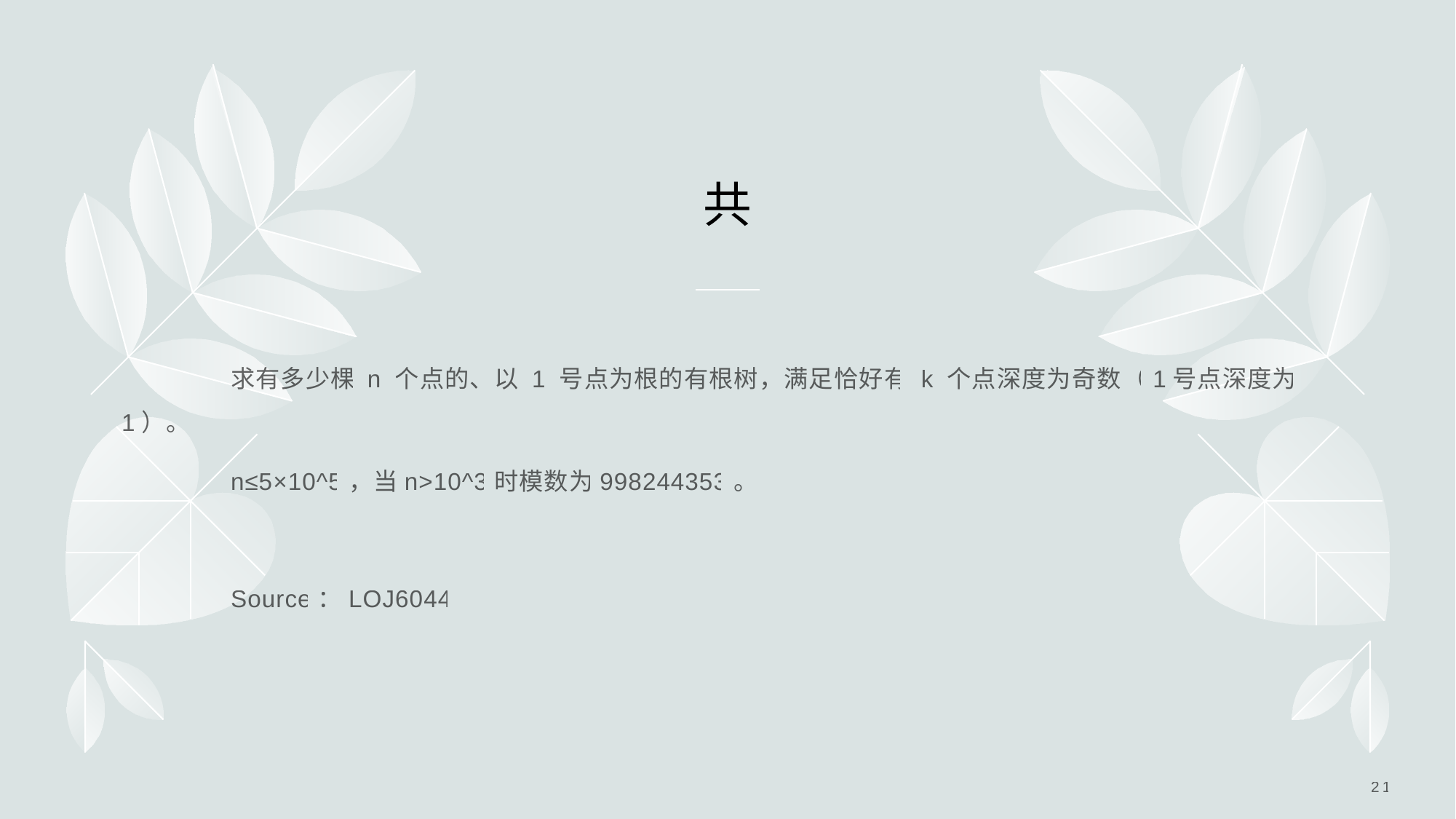

# 共
	求有多少棵 n 个点的、以 1 号点为根的有根树，满足恰好有 k 个点深度为奇数（1号点深度为1）。
	n≤5×10^5，当n>10^3时模数为998244353。

	Source：LOJ6044
21